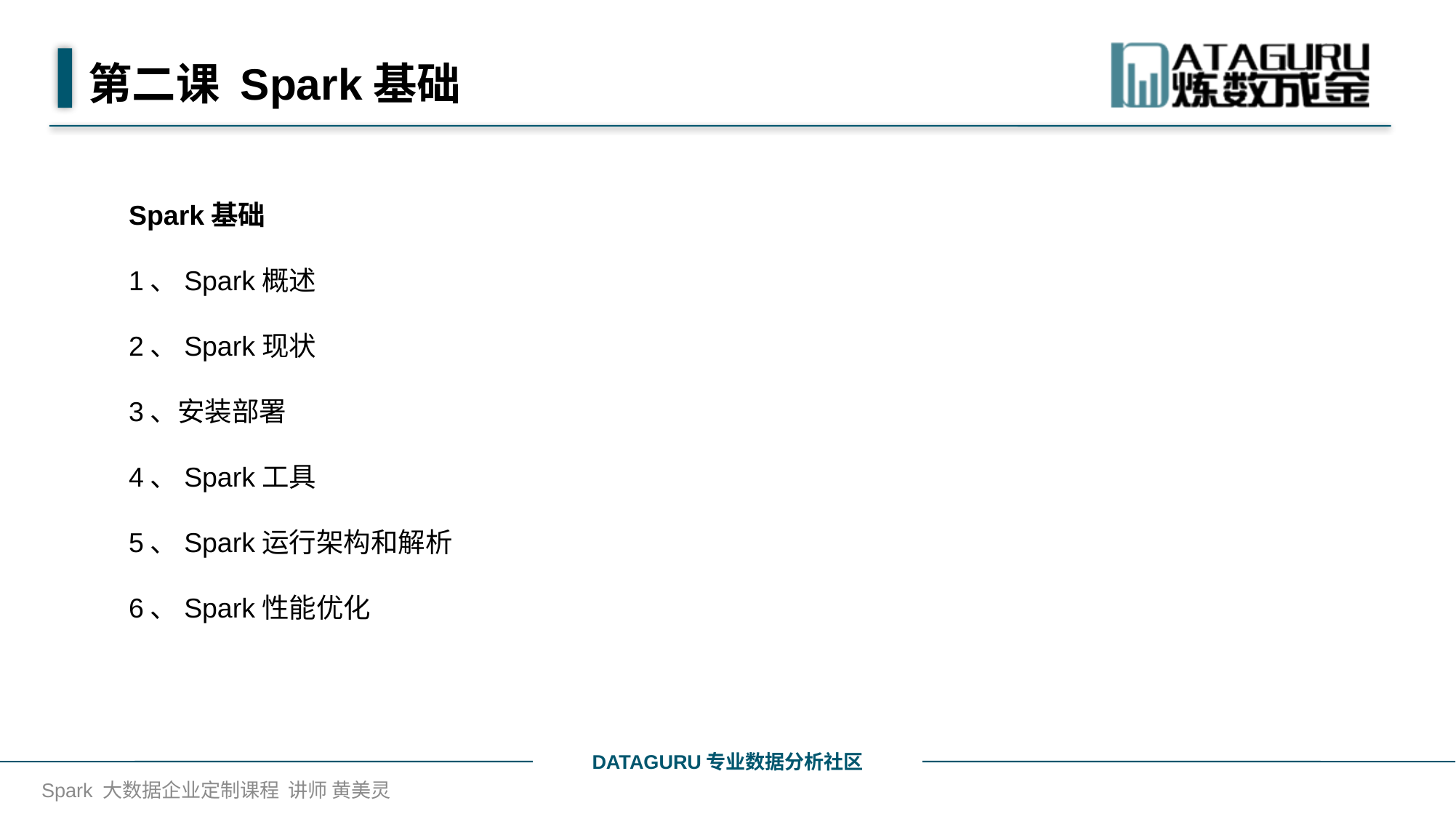

# 第二课 Spark基础
Spark基础
1、Spark概述
2、Spark现状
3、安装部署
4、Spark工具
5、Spark运行架构和解析
6、Spark性能优化